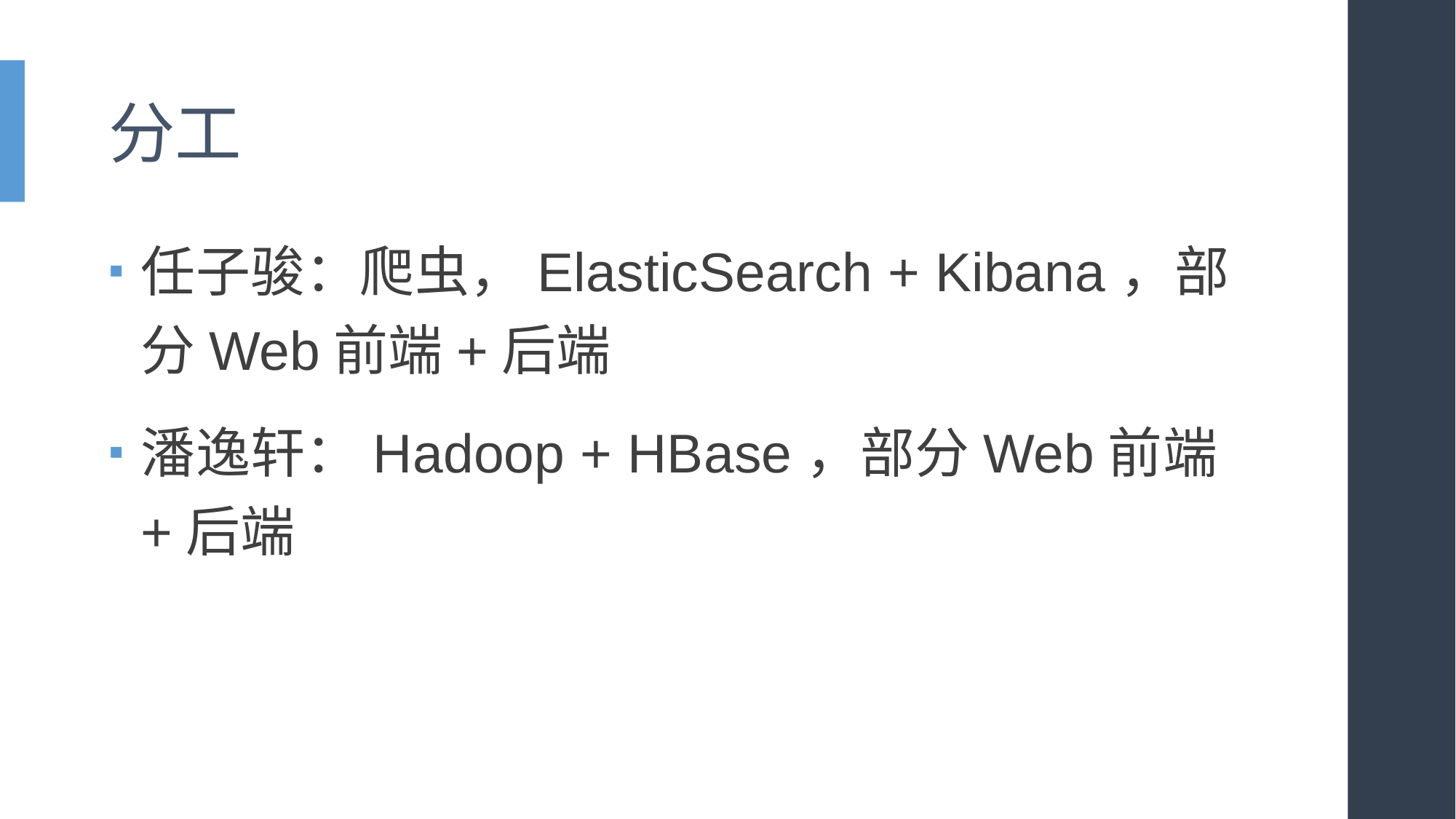

# 分工
任子骏：爬虫，ElasticSearch + Kibana，部分Web前端+后端
潘逸轩：Hadoop + HBase，部分Web前端+后端
4